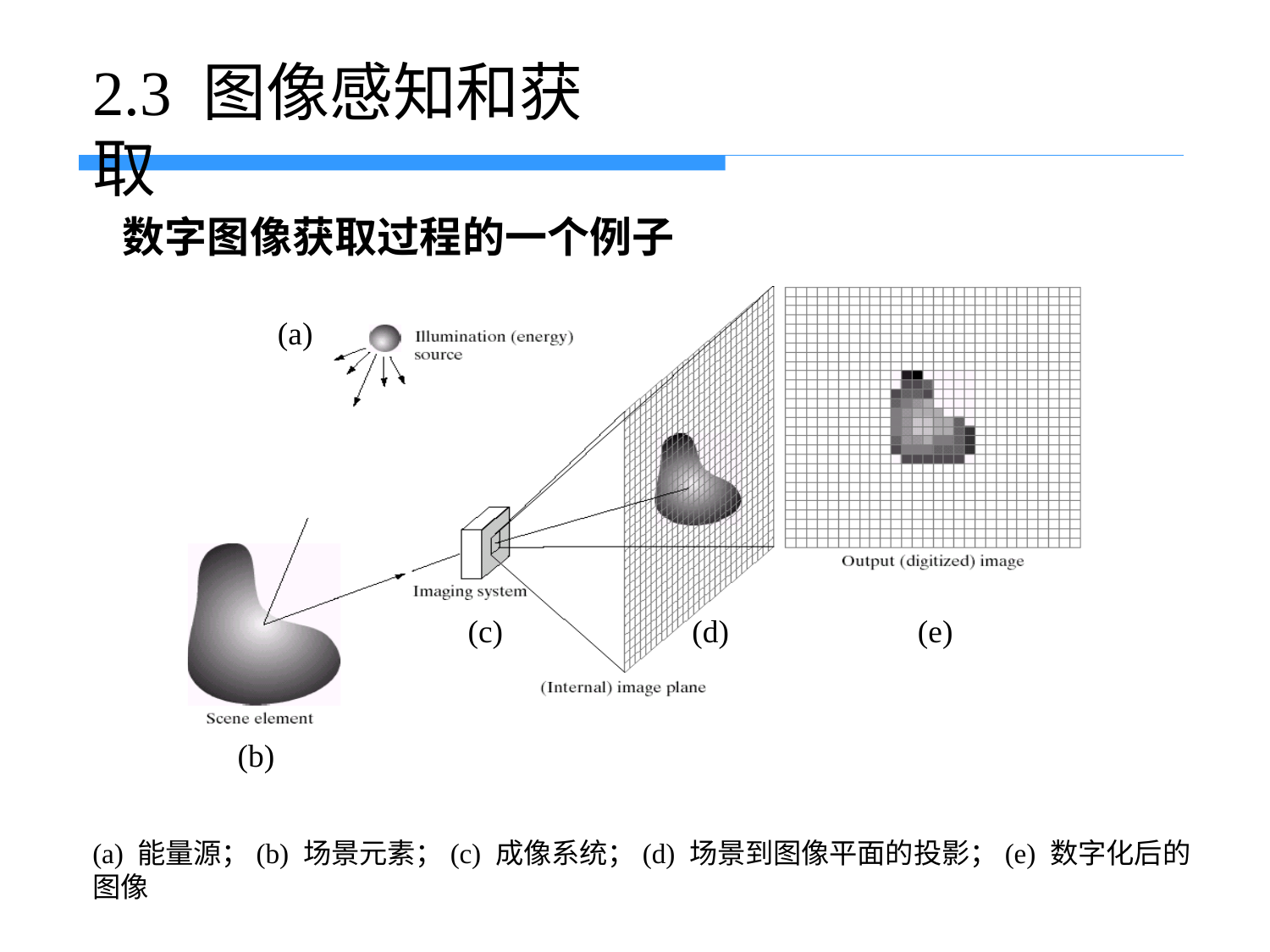

# 2.3 图像感知和获取
数字图像获取过程的一个例子

(a)

(c)
(d)
(e)
(b)

(a) 能量源；(b) 场景元素；(c) 成像系统；(d) 场景到图像平面的投影；(e) 数字化后的图像